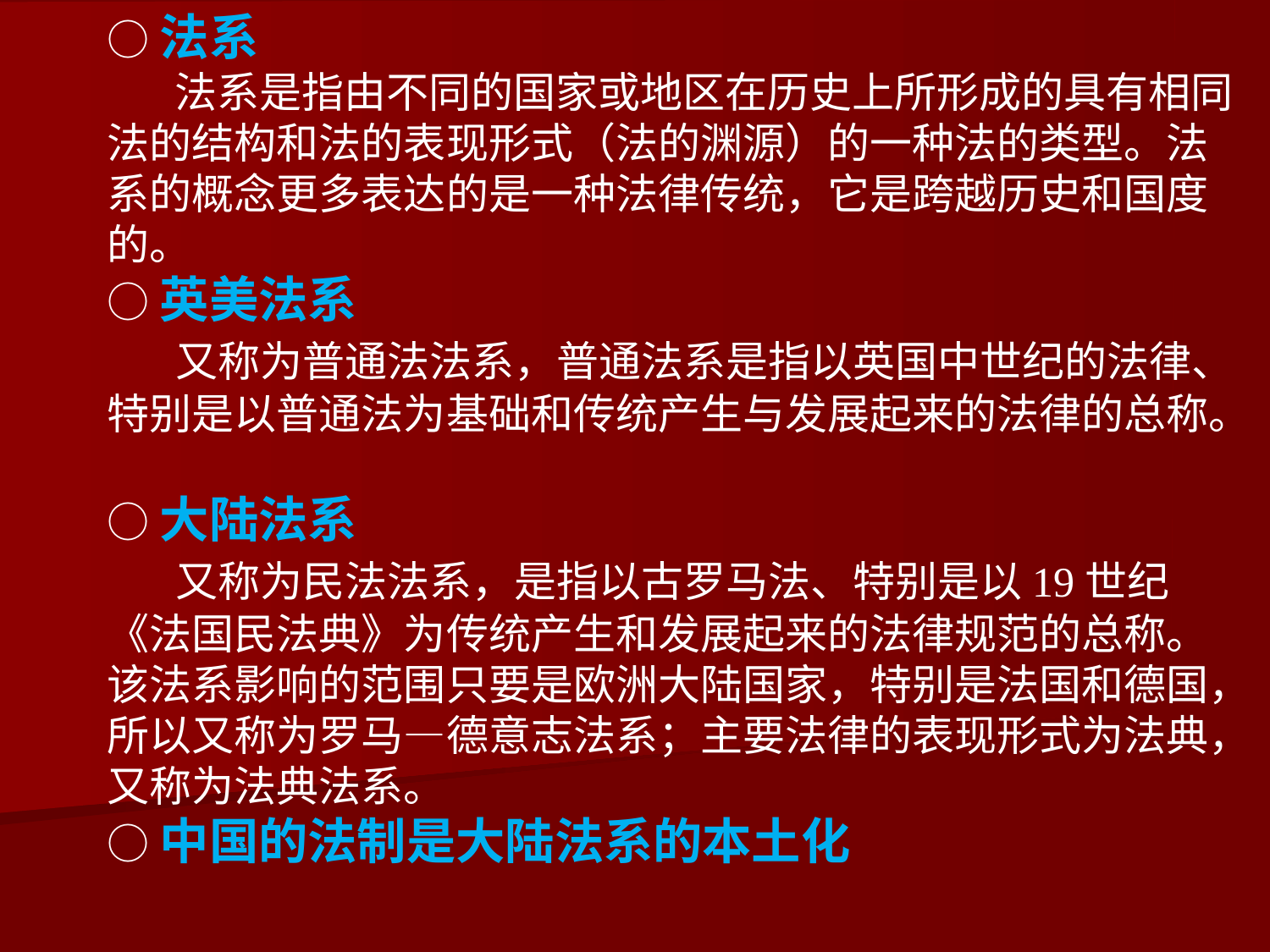

○法系
      法系是指由不同的国家或地区在历史上所形成的具有相同法的结构和法的表现形式（法的渊源）的一种法的类型。法系的概念更多表达的是一种法律传统，它是跨越历史和国度的。
○英美法系
     又称为普通法法系，普通法系是指以英国中世纪的法律、特别是以普通法为基础和传统产生与发展起来的法律的总称。

○大陆法系
     又称为民法法系，是指以古罗马法、特别是以19世纪《法国民法典》为传统产生和发展起来的法律规范的总称。该法系影响的范围只要是欧洲大陆国家，特别是法国和德国，所以又称为罗马—德意志法系；主要法律的表现形式为法典，又称为法典法系。
○中国的法制是大陆法系的本土化

3